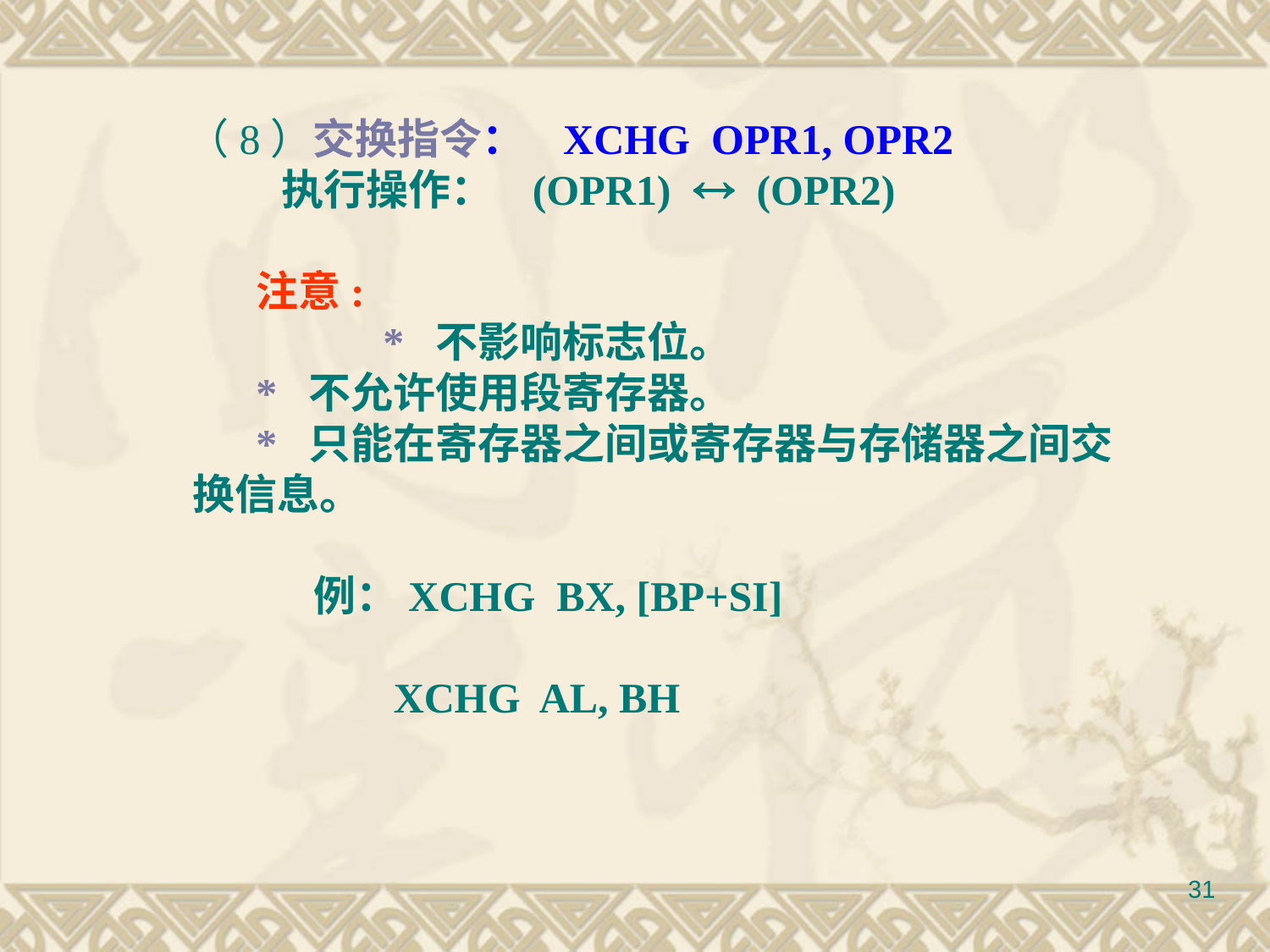

（8）交换指令：   XCHG  OPR1, OPR2
               执行操作：   (OPR1)  ↔  (OPR2)

注意:
            *  不影响标志位。
      *  不允许使用段寄存器。
      *  只能在寄存器之间或寄存器与存储器之间交换信息。

     例：XCHG  BX, [BP+SI]

             XCHG  AL, BH

31